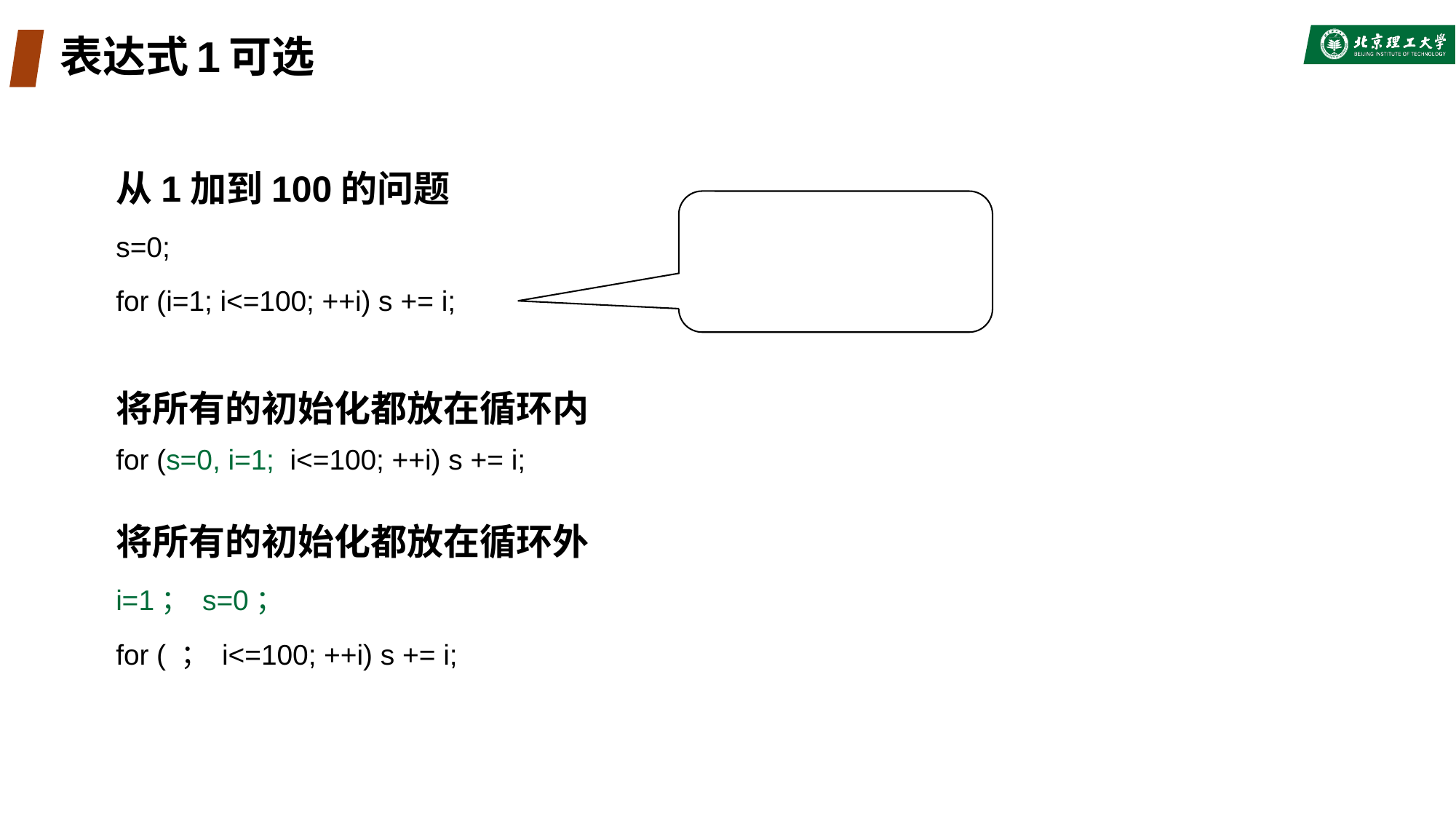

# 表达式1可选
从1加到100的问题
s=0;
for (i=1; i<=100; ++i) s += i;

将所有的初始化都放在循环内
for (s=0, i=1;  i<=100; ++i) s += i;
将所有的初始化都放在循环外
i=1； s=0；
for ( ； i<=100; ++i) s += i;
建议
循环控制行只放与循环控制相关的操作